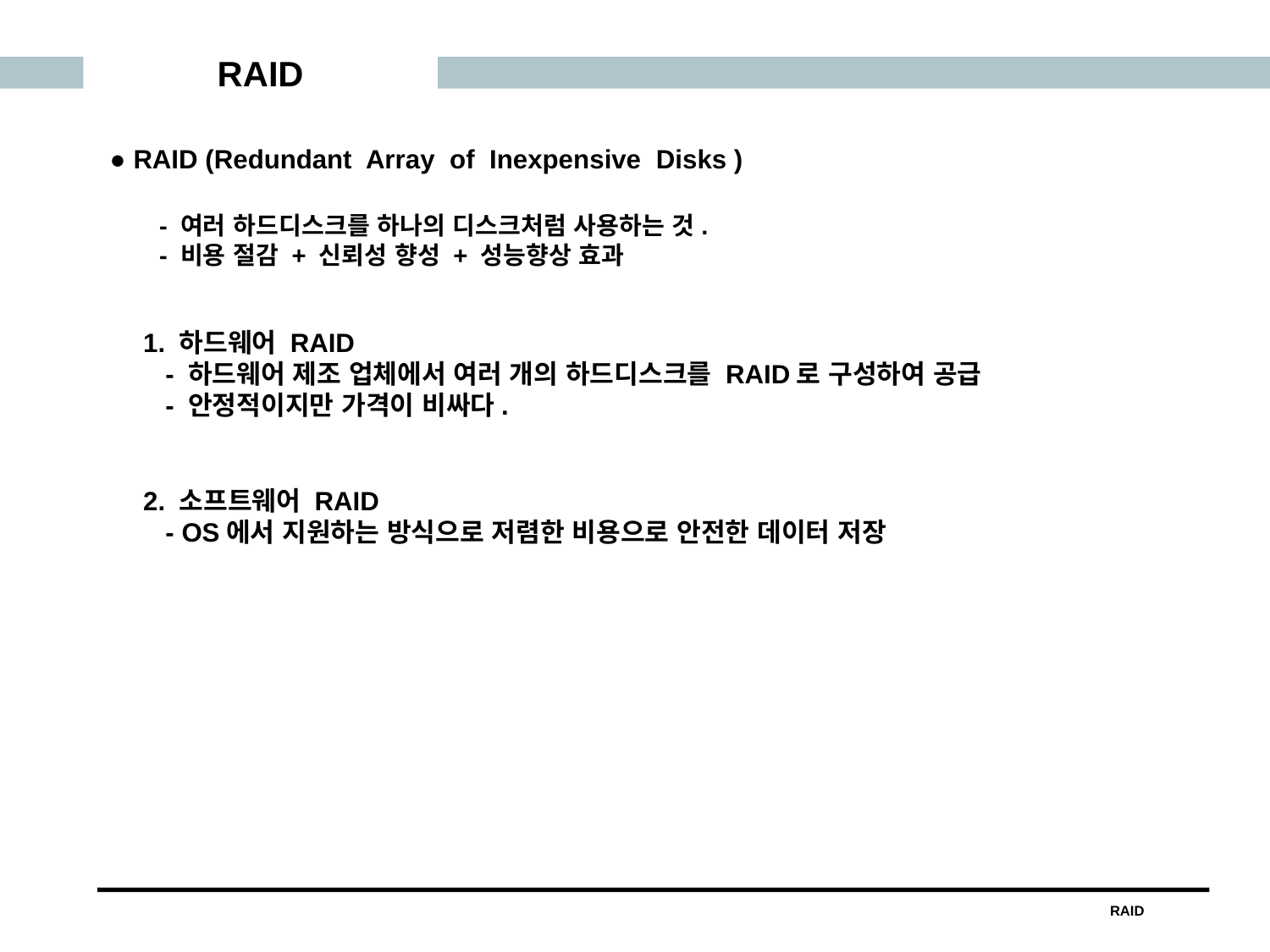

RAID

● RAID (Redundant  Array  of  Inexpensive  Disks )
- 여러 하드디스크를 하나의 디스크처럼 사용하는 것.
- 비용 절감 + 신뢰성 향성 + 성능향상 효과
1. 하드웨어 RAID
   - 하드웨어 제조 업체에서 여러 개의 하드디스크를 RAID로 구성하여 공급
   - 안정적이지만 가격이 비싸다.

2. 소프트웨어 RAID
   - OS에서 지원하는 방식으로 저렴한 비용으로 안전한 데이터 저장

RAID